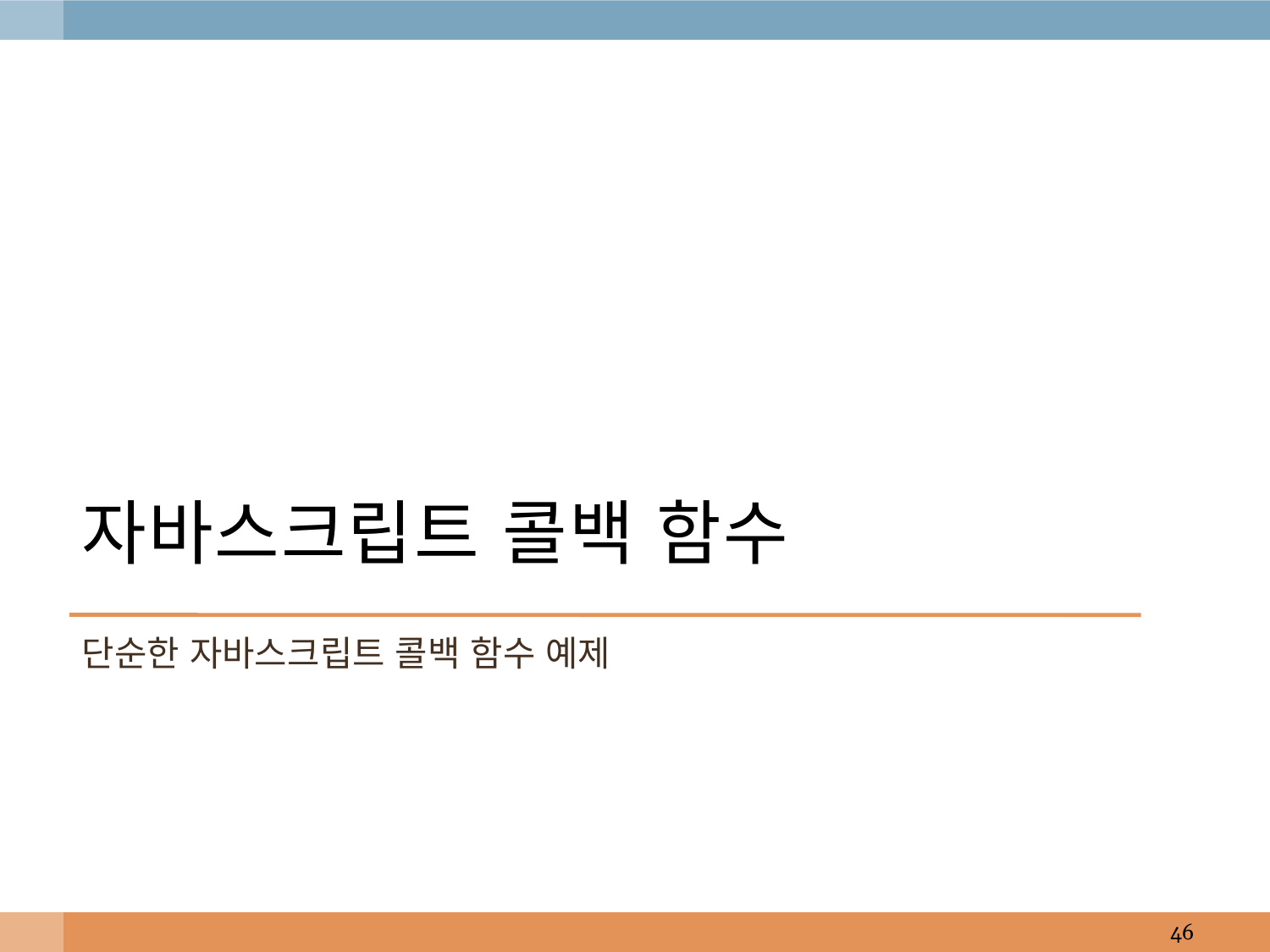

# 자바스크립트 콜백 함수
단순한 자바스크립트 콜백 함수 예제
46